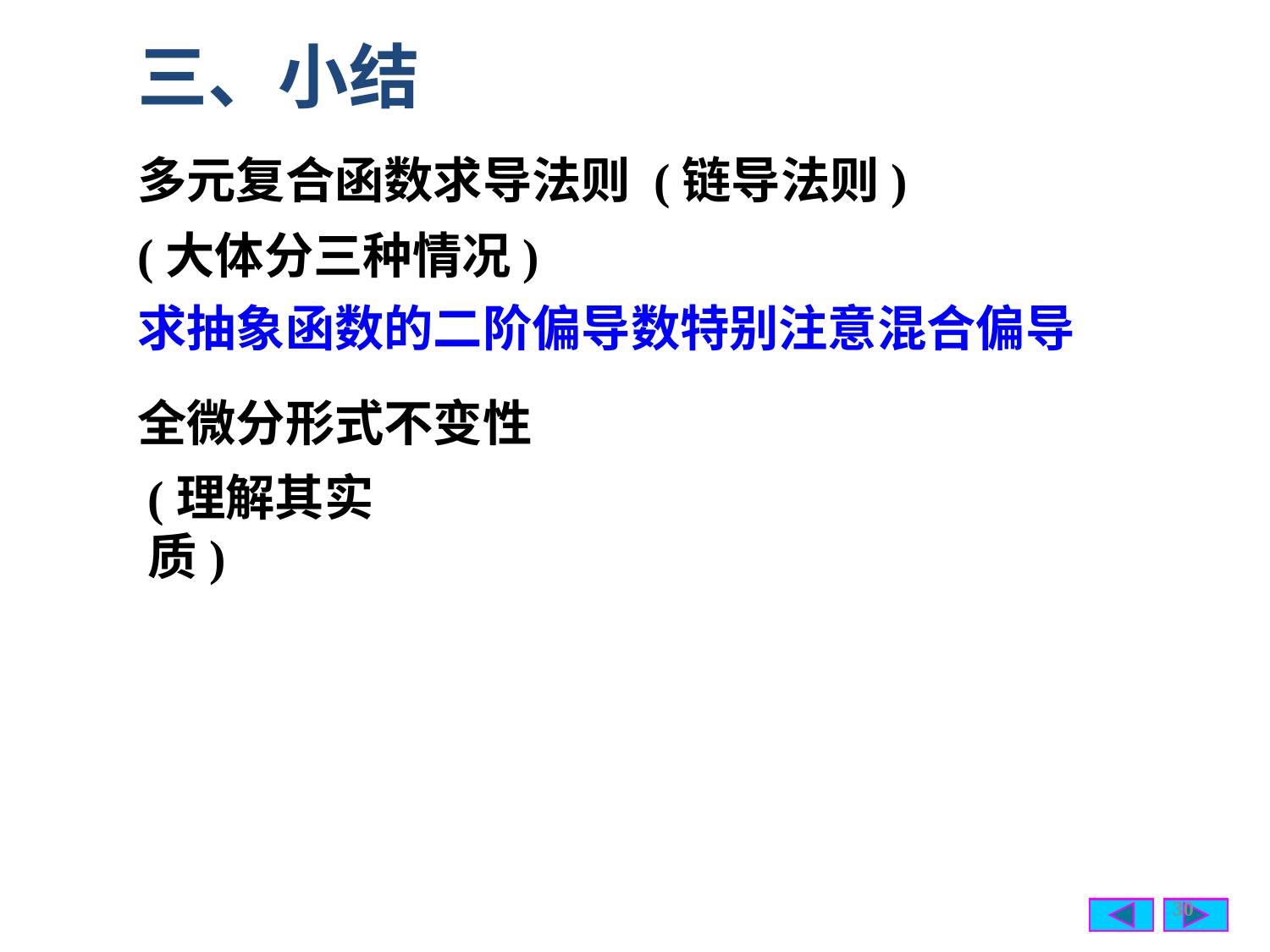

三、小结
多元复合函数求导法则 (链导法则)
(大体分三种情况)
求抽象函数的二阶偏导数特别注意混合偏导
全微分形式不变性
(理解其实质)
30